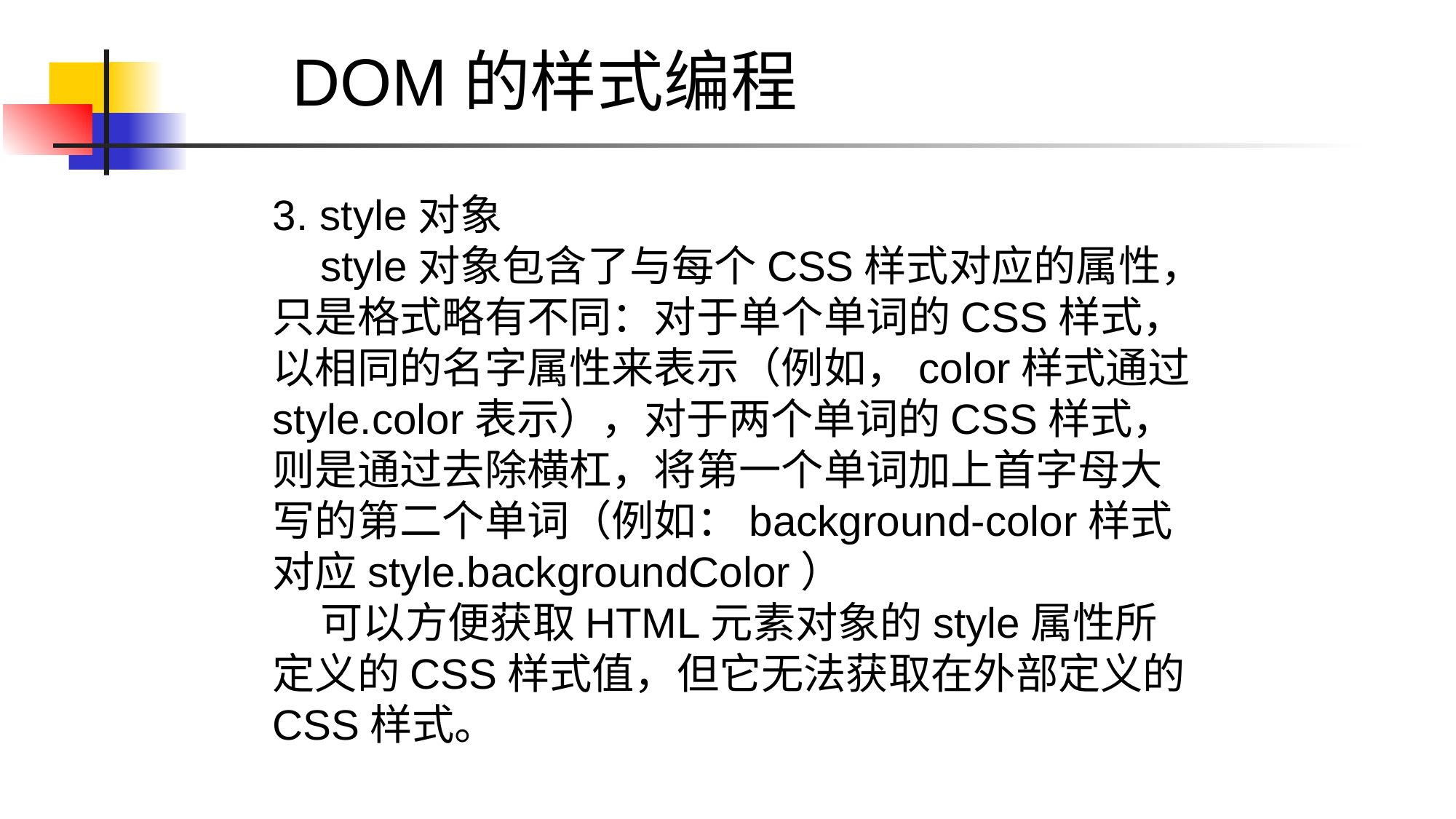

DOM的样式编程
3. style对象
    style对象包含了与每个CSS样式对应的属性，只是格式略有不同：对于单个单词的CSS样式，以相同的名字属性来表示（例如，color样式通过style.color表示），对于两个单词的CSS样式，则是通过去除横杠，将第一个单词加上首字母大写的第二个单词（例如：background-color样式对应style.backgroundColor）
    可以方便获取HTML元素对象的style属性所定义的CSS样式值，但它无法获取在外部定义的CSS样式。